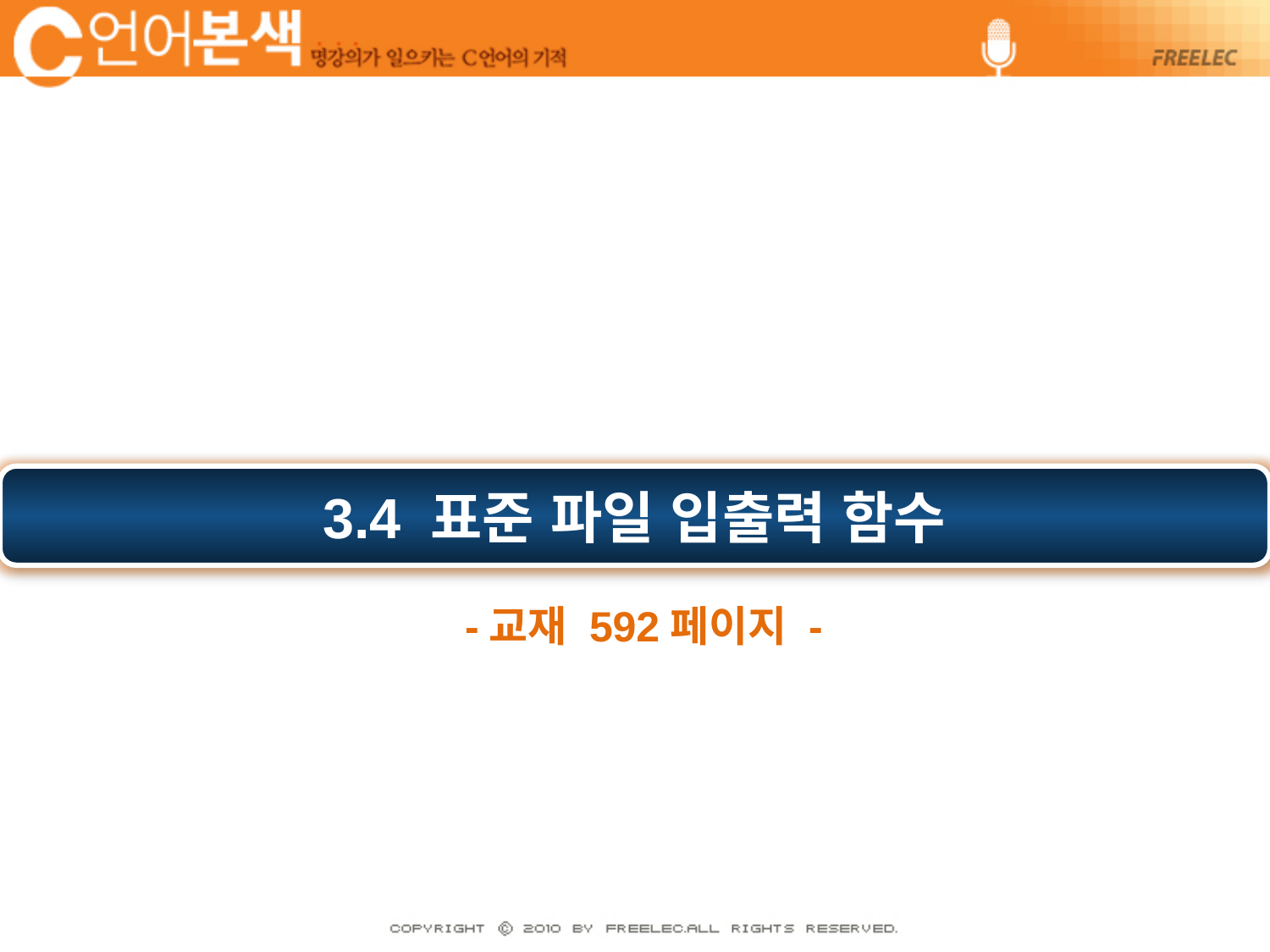

3.4 표준 파일 입출력 함수
-교재 592페이지 -